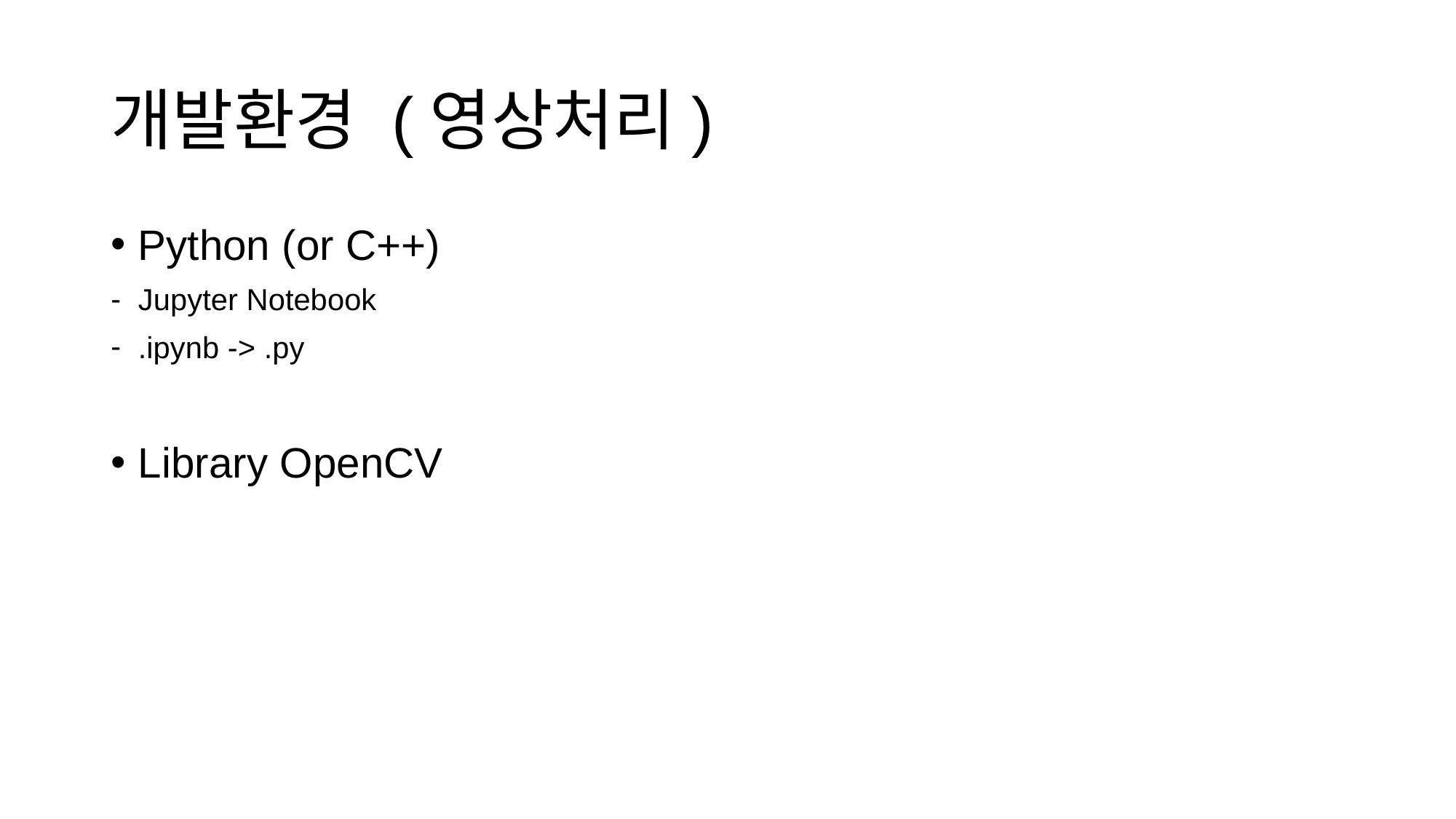

# 개발환경 (영상처리)
Python (or C++)
Jupyter Notebook
.ipynb -> .py

Library OpenCV